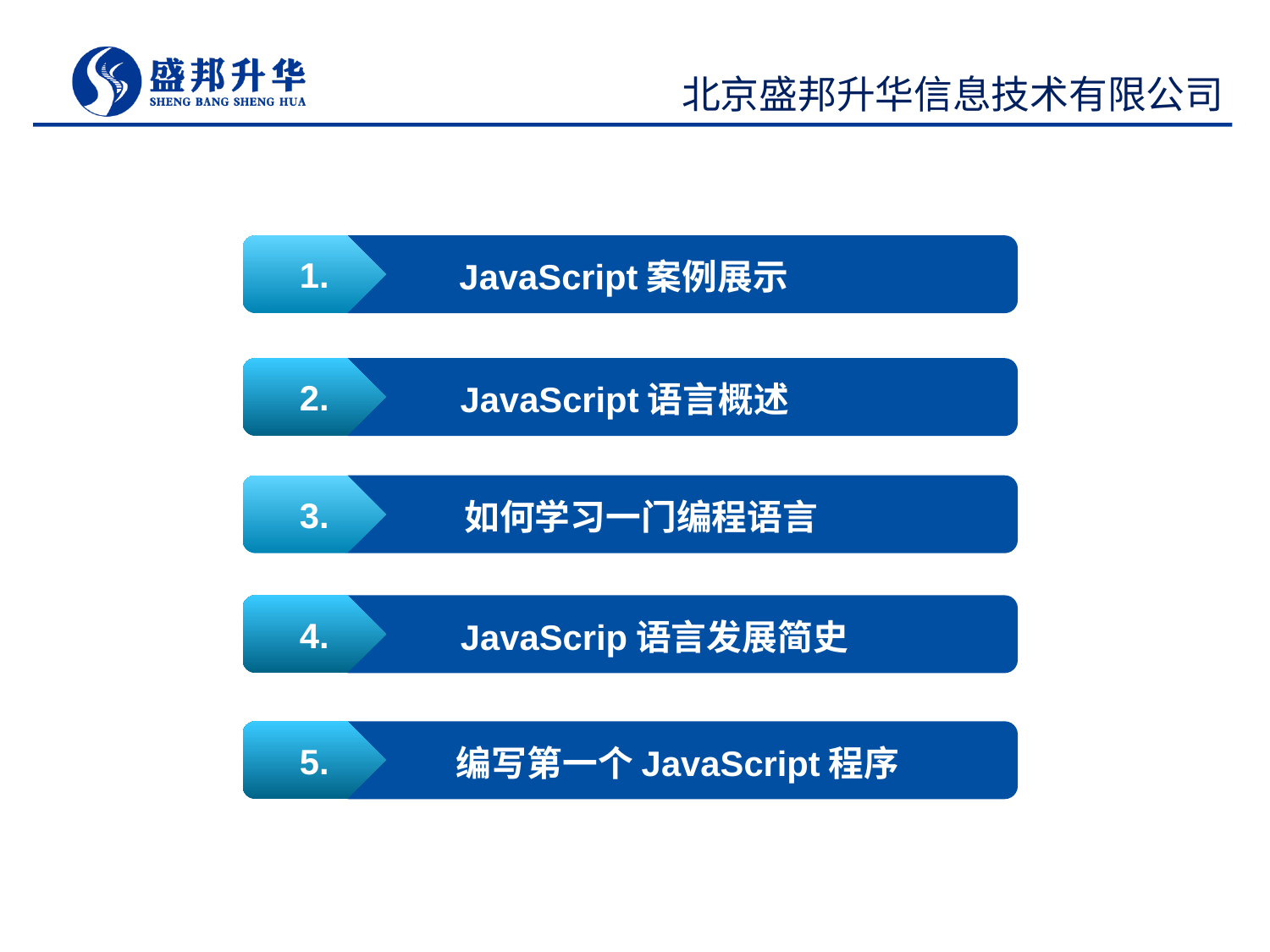

北京盛邦升华信息技术有限公司
1.

JavaScript案例展示
2.

JavaScript语言概述
3.

如何学习一门编程语言
4.

JavaScrip语言发展简史
5.

编写第一个JavaScript程序